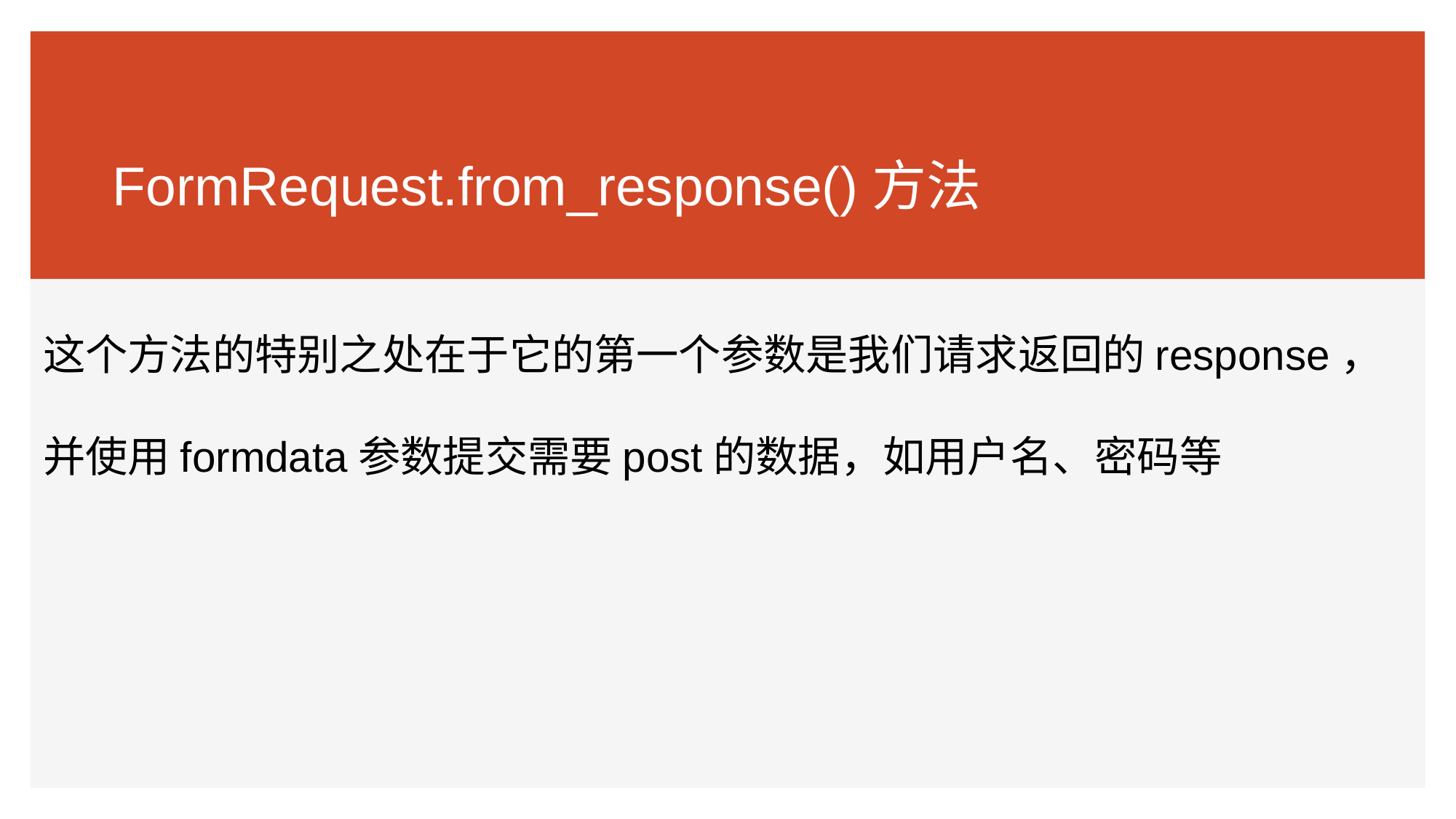

# FormRequest.from_response()方法
这个方法的特别之处在于它的第一个参数是我们请求返回的response，并使用formdata参数提交需要post的数据，如用户名、密码等